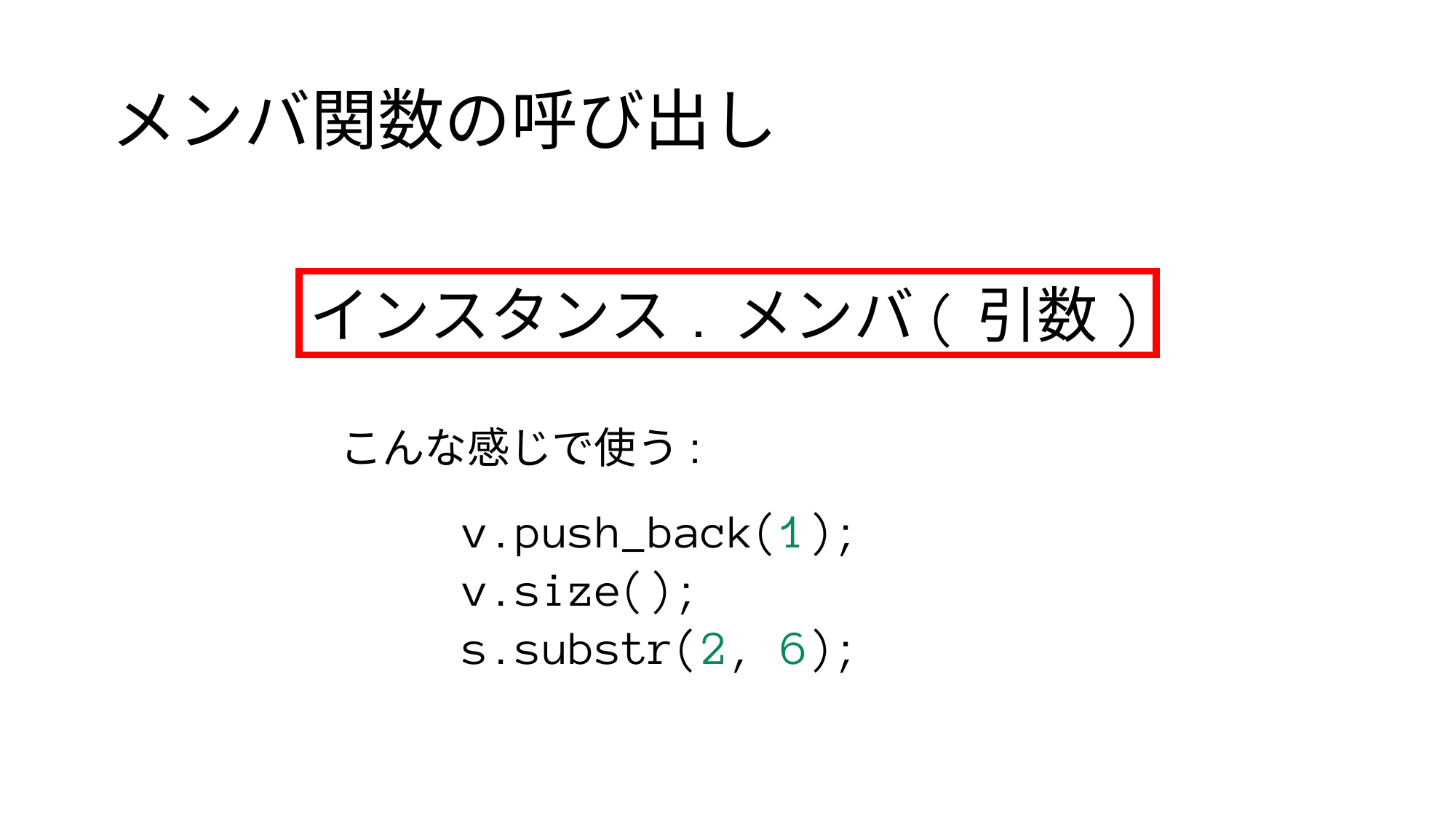

# メンバ関数の呼び出し

インスタンス.メンバ(引数)
こんな感じで使う:
v.push_back(1);
v.size();
s.substr(2, 6);